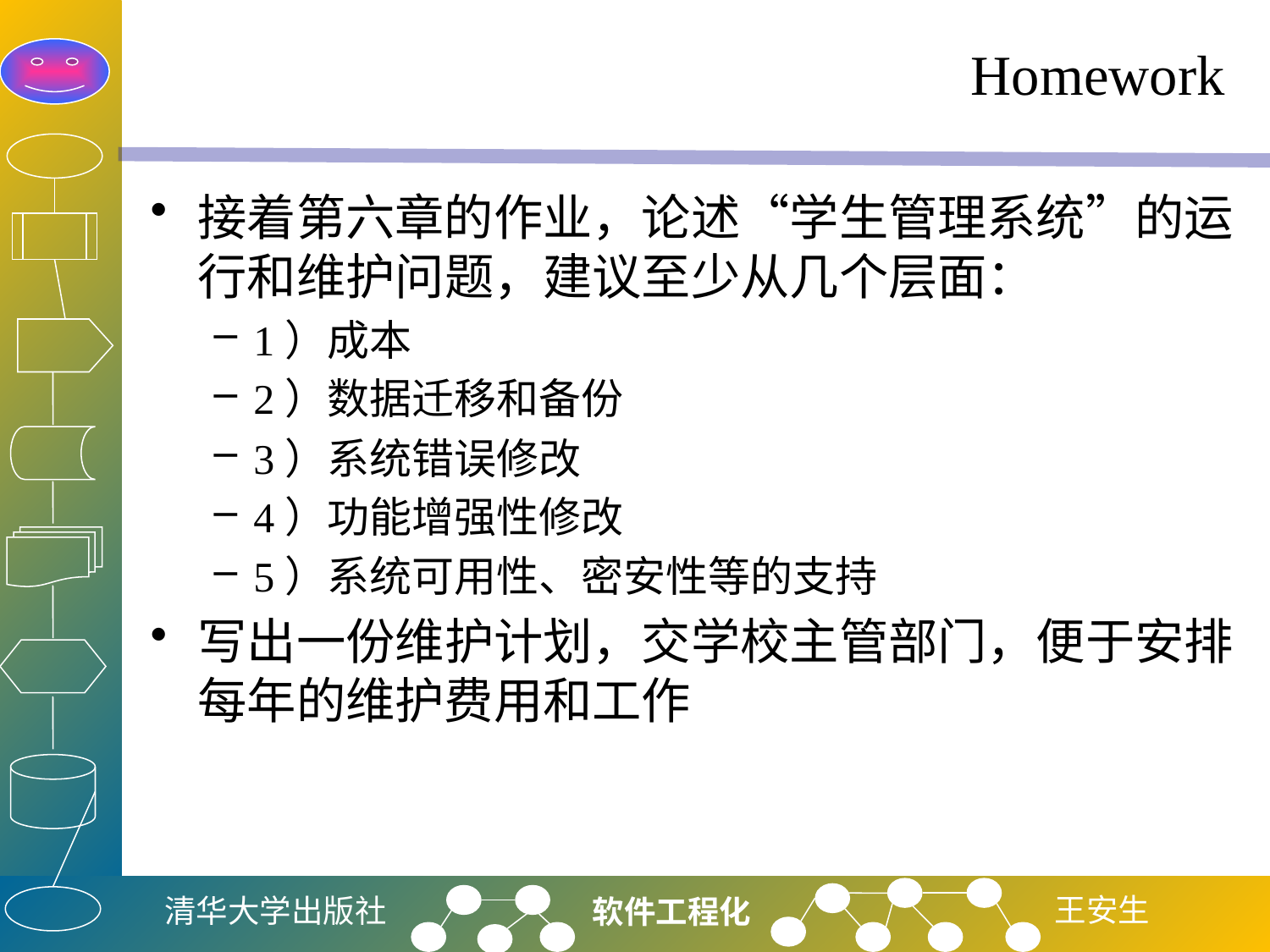

# Homework
接着第六章的作业，论述“学生管理系统”的运行和维护问题，建议至少从几个层面：
1）成本
2）数据迁移和备份
3）系统错误修改
4）功能增强性修改
5）系统可用性、密安性等的支持
写出一份维护计划，交学校主管部门，便于安排每年的维护费用和工作